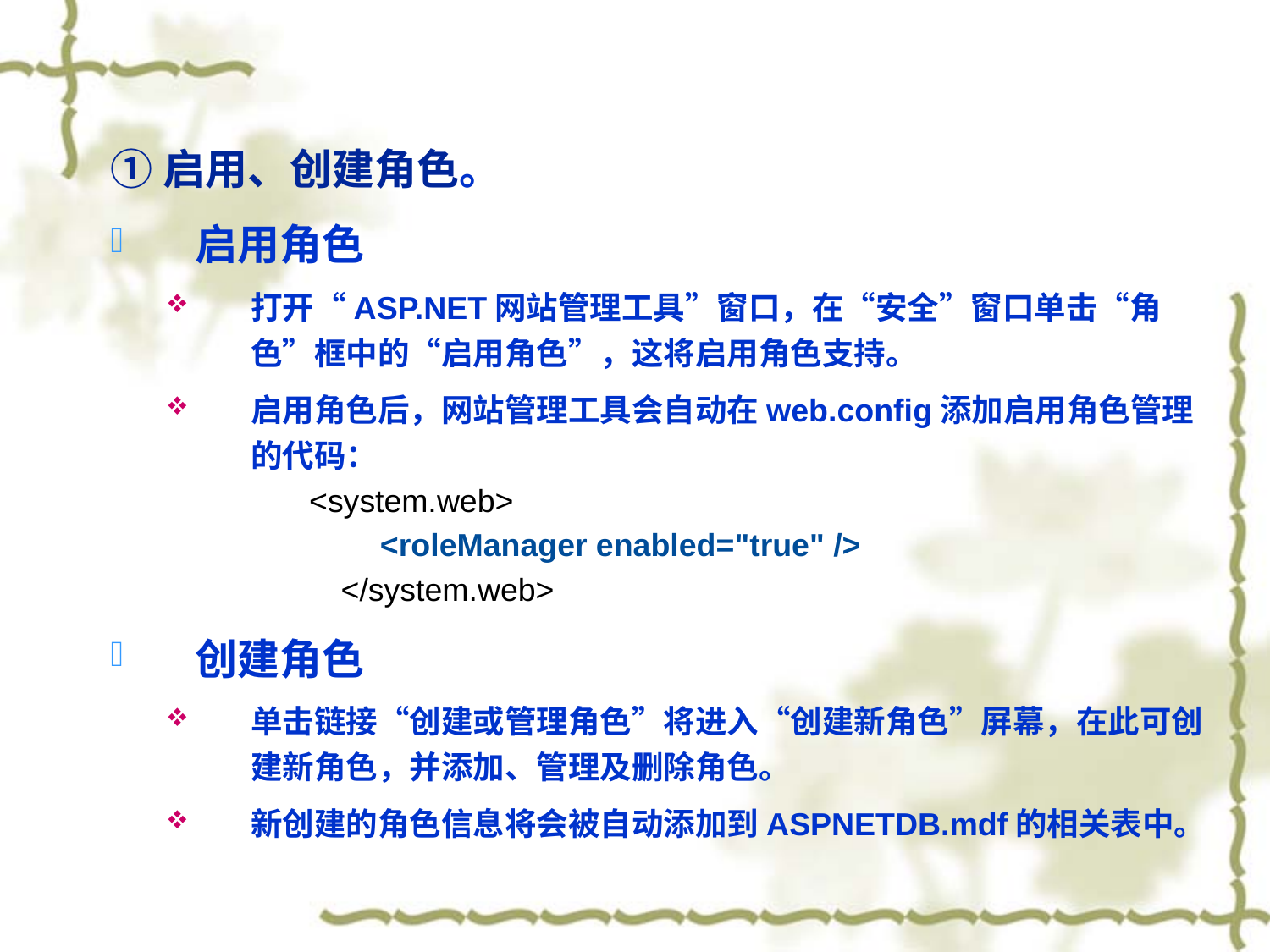

①启用、创建角色。
启用角色
打开“ASP.NET网站管理工具”窗口，在“安全”窗口单击“角色”框中的“启用角色”，这将启用角色支持。
启用角色后，网站管理工具会自动在web.config添加启用角色管理的代码：
<system.web>
        <roleManager enabled="true" />
	</system.web>
创建角色
单击链接“创建或管理角色”将进入“创建新角色”屏幕，在此可创建新角色，并添加、管理及删除角色。
新创建的角色信息将会被自动添加到ASPNETDB.mdf的相关表中。